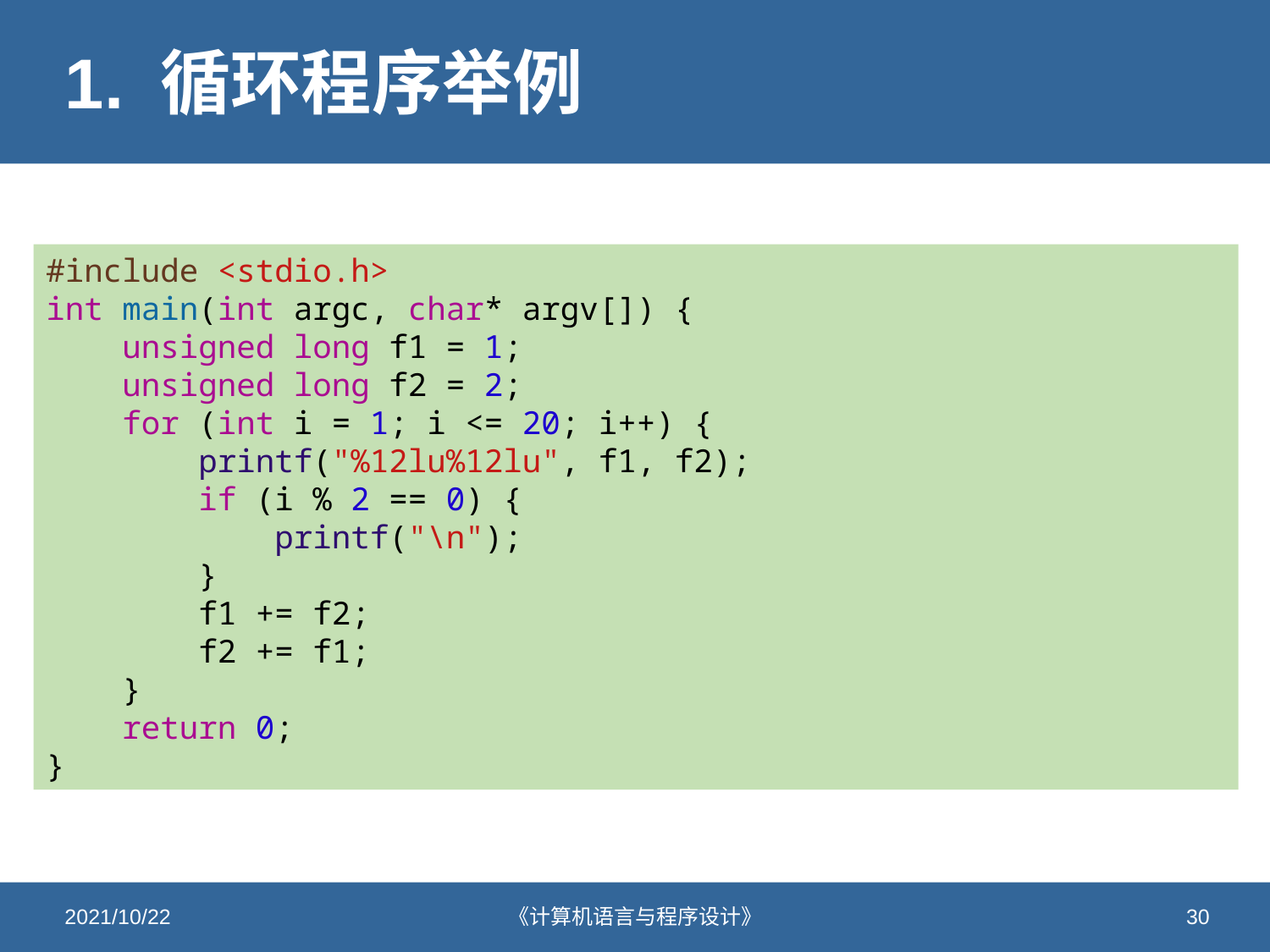

# 1. 循环程序举例
#include <stdio.h>
int main(int argc, char* argv[]) {
    unsigned long f1 = 1;
    unsigned long f2 = 2;
    for (int i = 1; i <= 20; i++) {
        printf("%12lu%12lu", f1, f2);
        if (i % 2 == 0) {
            printf("\n");
        }
        f1 += f2;
        f2 += f1;
    }
    return 0;
}
2021/10/22
《计算机语言与程序设计》
30